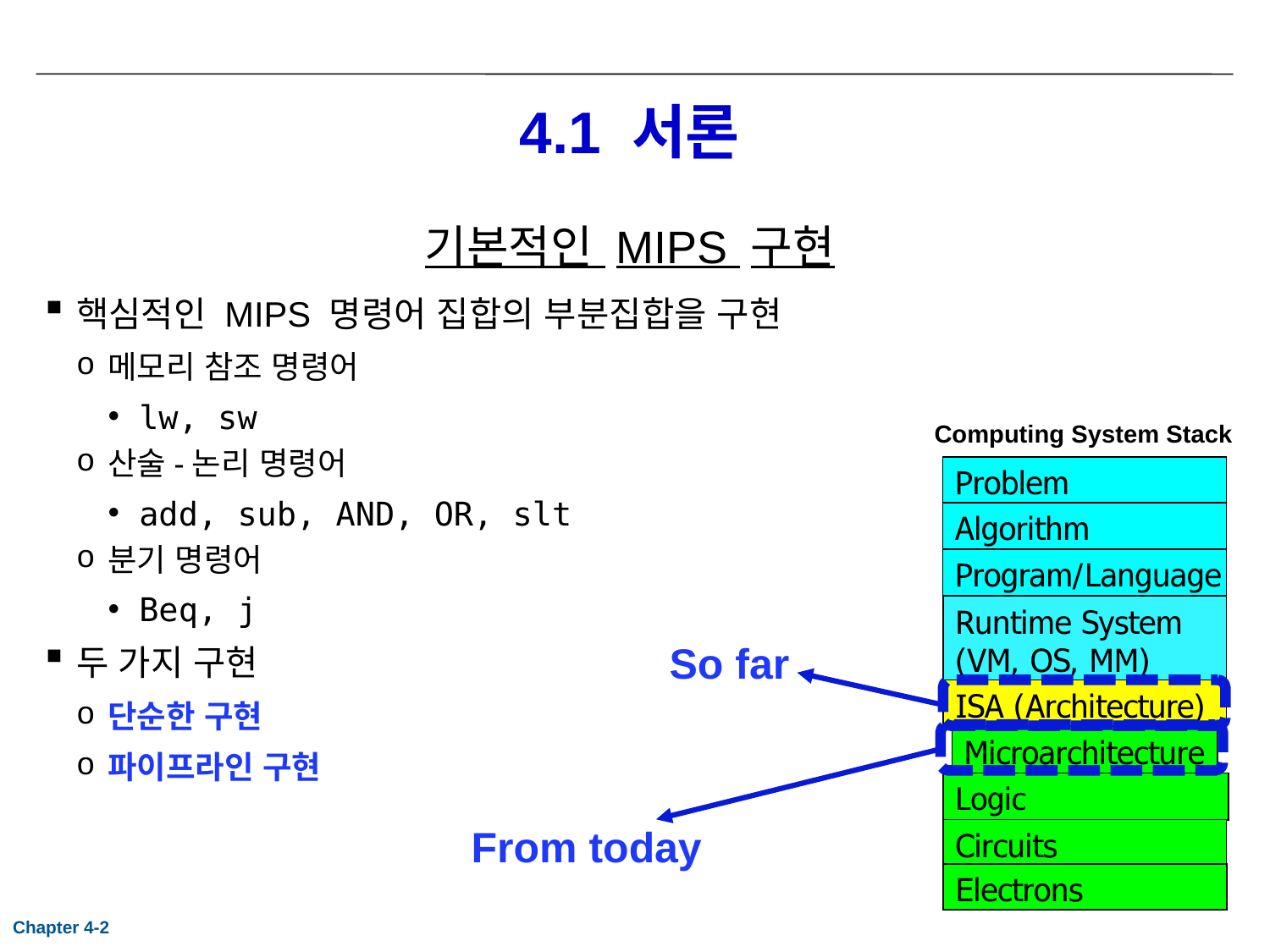

# 4.1 서론
기본적인 MIPS 구현
핵심적인 MIPS 명령어 집합의 부분집합을 구현
메모리 참조 명령어
lw, sw
산술-논리 명령어
add, sub, AND, OR, slt
분기 명령어
Beq, j
두 가지 구현
단순한 구현
파이프라인 구현
Computing System Stack
Problem
Algorithm
Program/Language
Runtime System
(VM, OS, MM)

So far
ISA (Architecture)

From today
Microarchitecture
Logic

Circuits
Electrons
Chapter 4-2